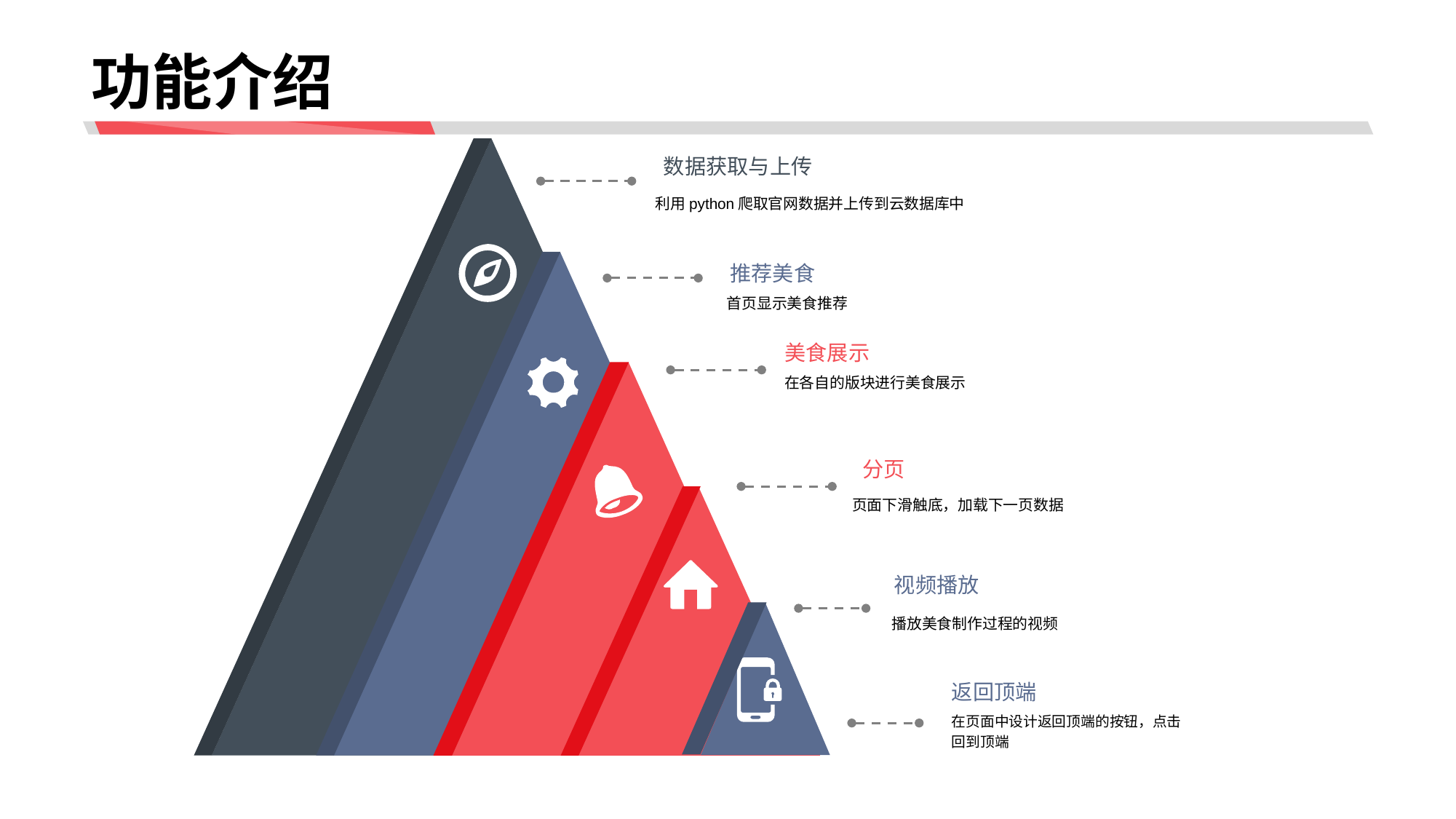

# 功能介绍

数据获取与上传
利用python爬取官网数据并上传到云数据库中

推荐美食
首页显示美食推荐
美食展示
在各自的版块进行美食展示

分页
页面下滑触底，加载下一页数据

视频播放

播放美食制作过程的视频

返回顶端
在页面中设计返回顶端的按钮，点击回到顶端